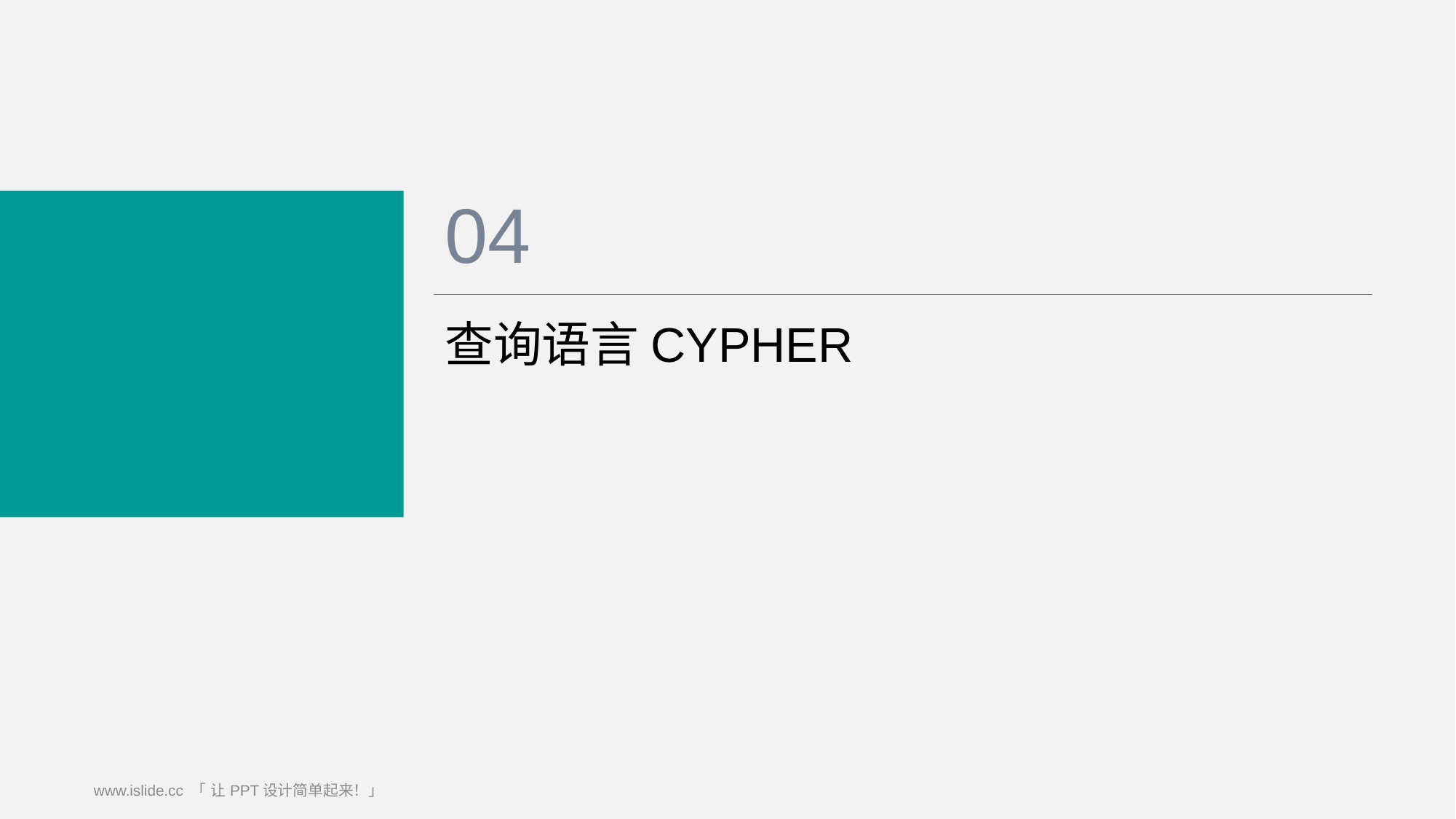

04
# 查询语言CYPHER

www.islide.cc 「 让PPT设计简单起来！」
16